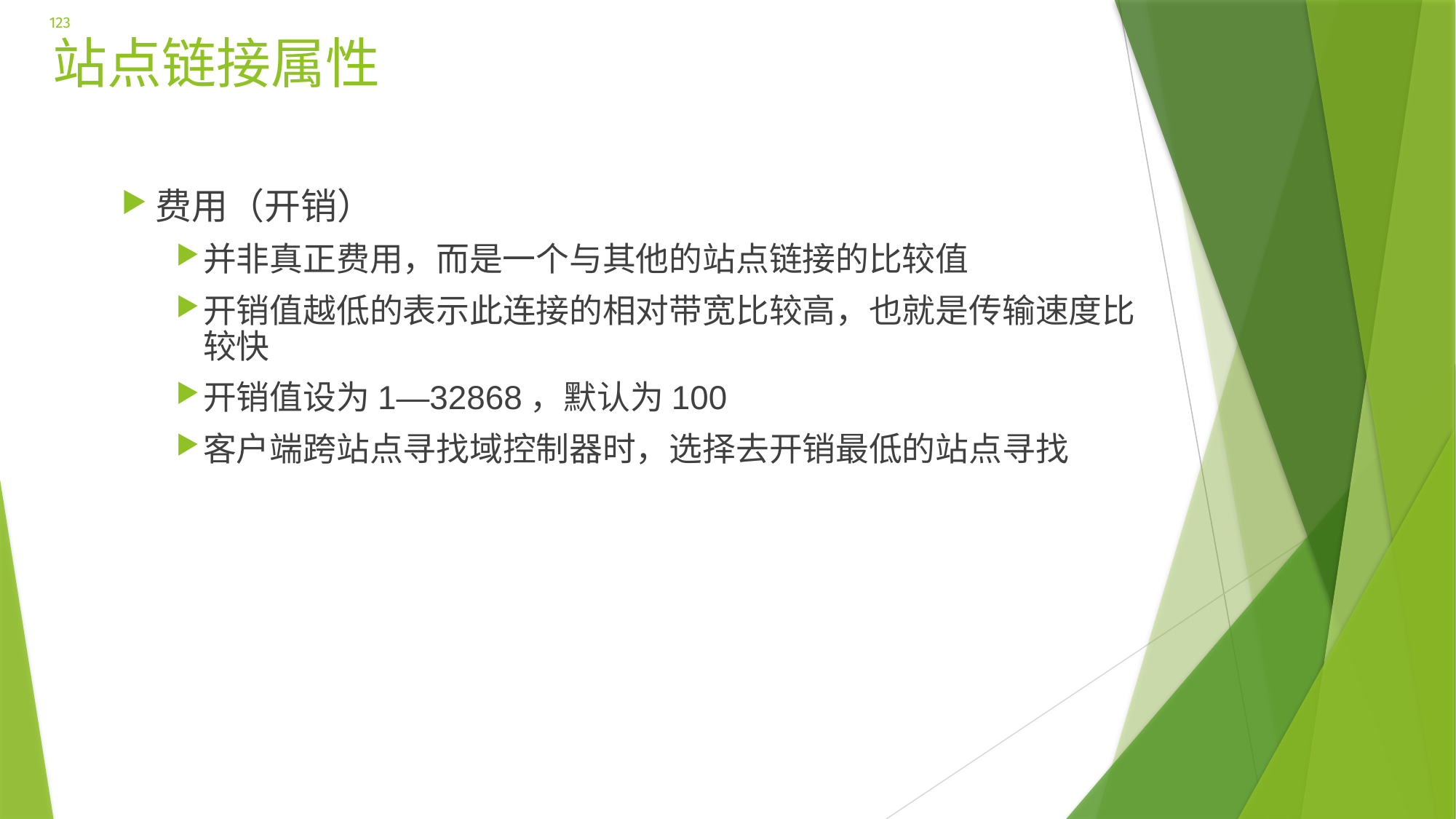

123
# 站点链接属性
费用（开销）
并非真正费用，而是一个与其他的站点链接的比较值
开销值越低的表示此连接的相对带宽比较高，也就是传输速度比较快
开销值设为1—32868，默认为100
客户端跨站点寻找域控制器时，选择去开销最低的站点寻找